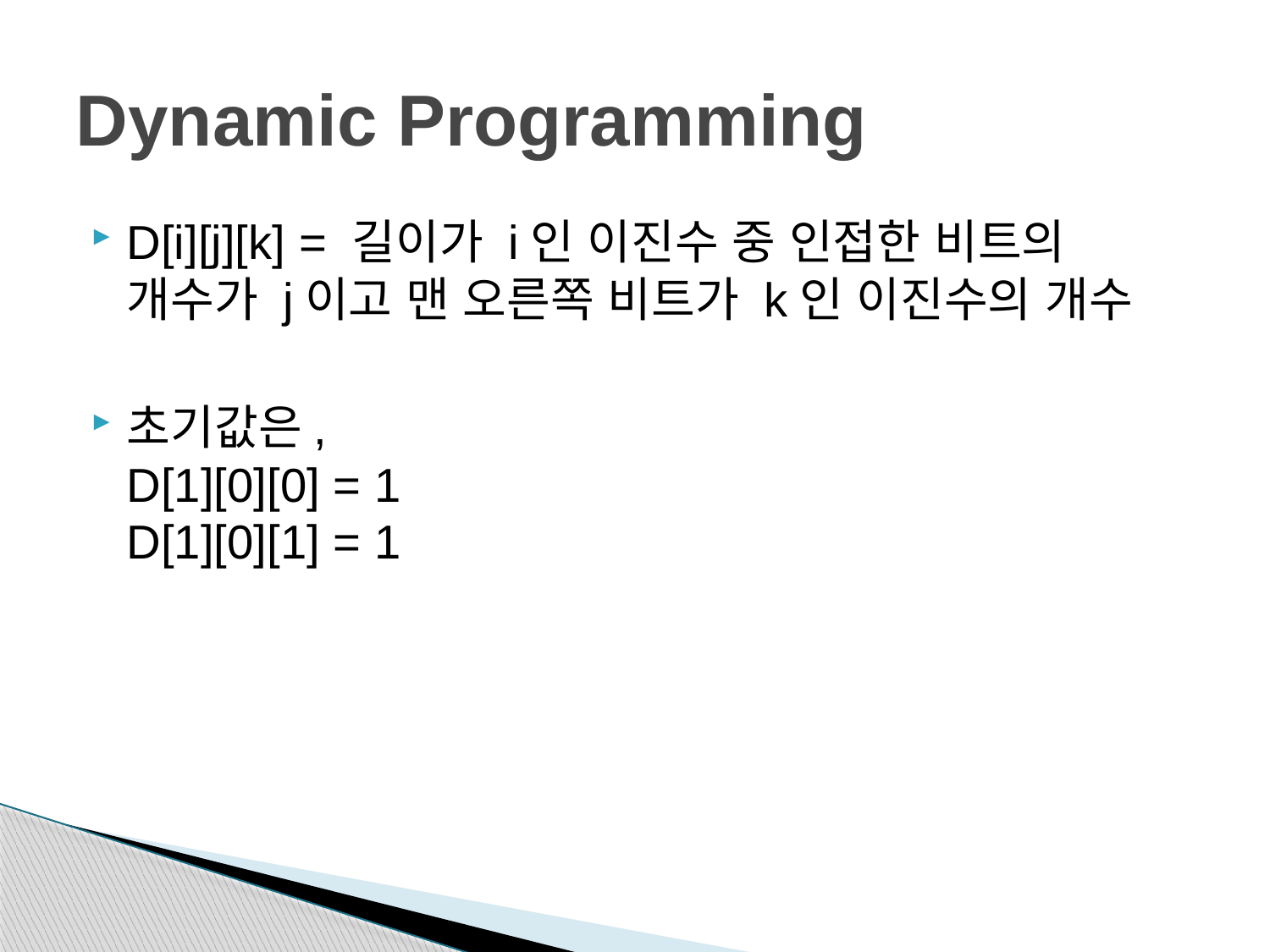

# Dynamic Programming
D[i][j][k] = 길이가 i인 이진수 중 인접한 비트의 개수가 j이고 맨 오른쪽 비트가 k인 이진수의 개수

초기값은,
D[1][0][0] = 1
D[1][0][1] = 1